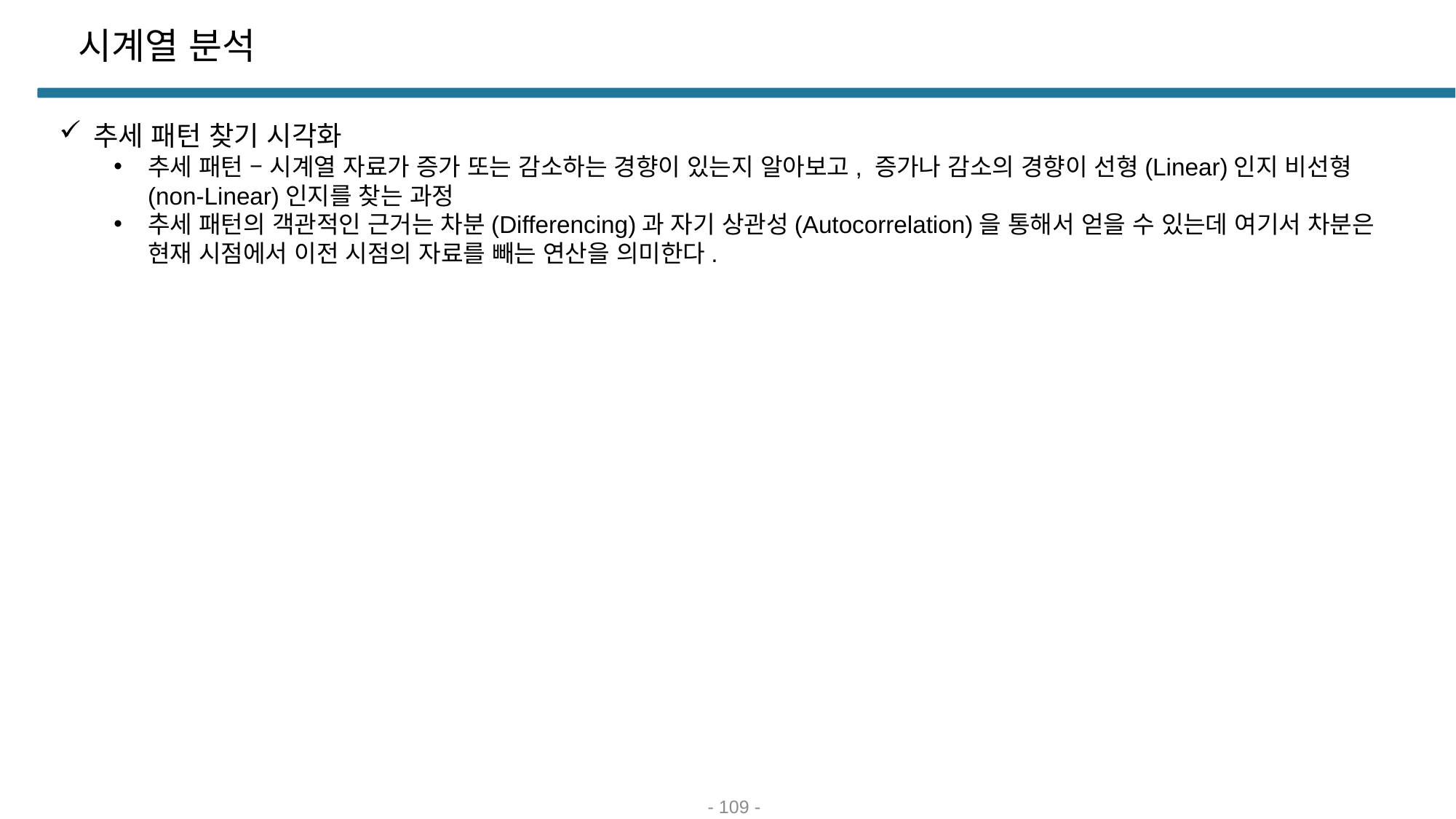

시계열 분석
#
추세 패턴 찾기 시각화
추세 패턴 – 시계열 자료가 증가 또는 감소하는 경향이 있는지 알아보고, 증가나 감소의 경향이 선형(Linear)인지 비선형(non-Linear)인지를 찾는 과정
추세 패턴의 객관적인 근거는 차분(Differencing)과 자기 상관성(Autocorrelation)을 통해서 얻을 수 있는데 여기서 차분은 현재 시점에서 이전 시점의 자료를 빼는 연산을 의미한다.
- 109 -